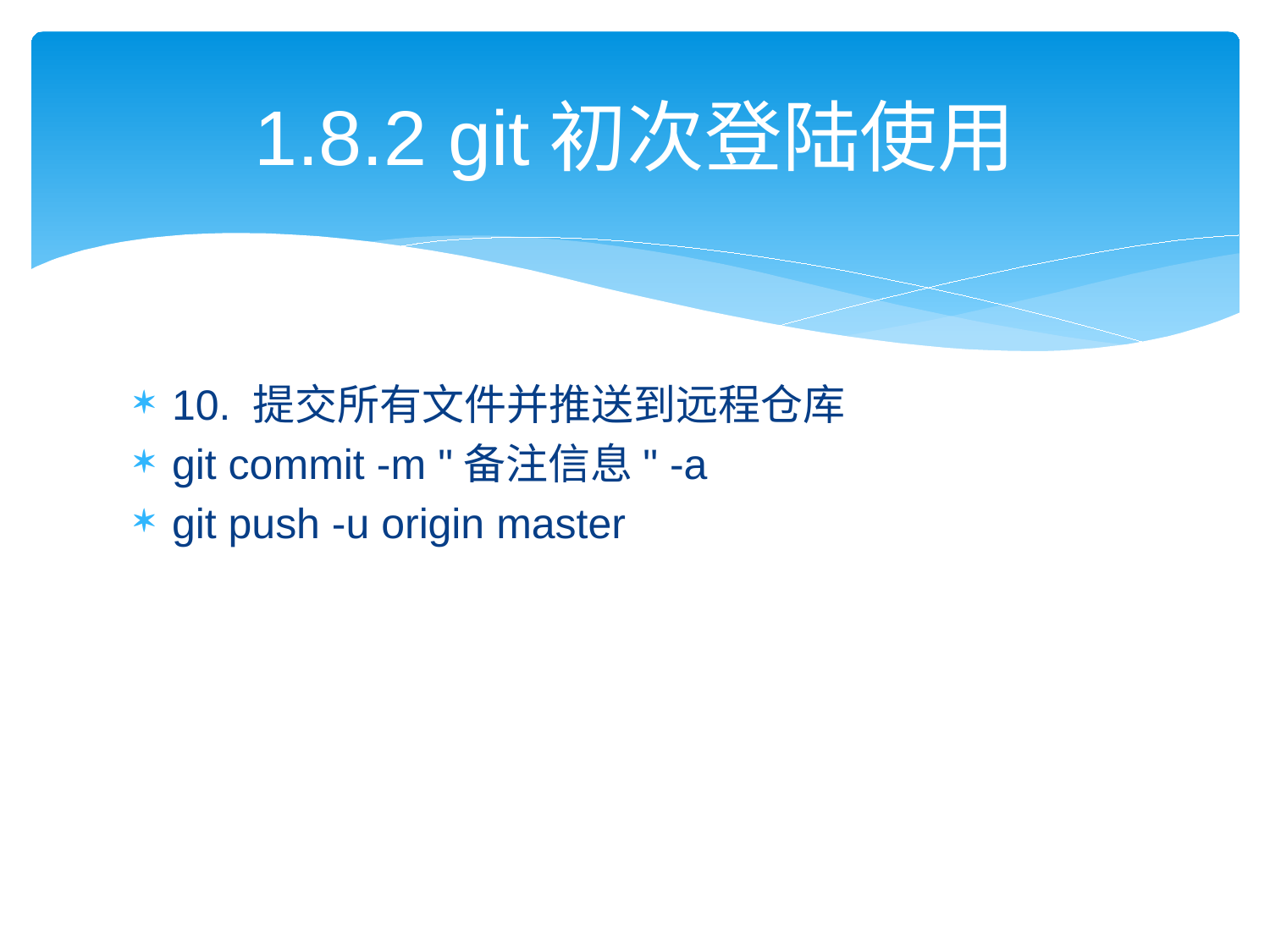

# 1.8.2 git初次登陆使用
10. 提交所有文件并推送到远程仓库
git commit -m "备注信息" -a
git push -u origin master